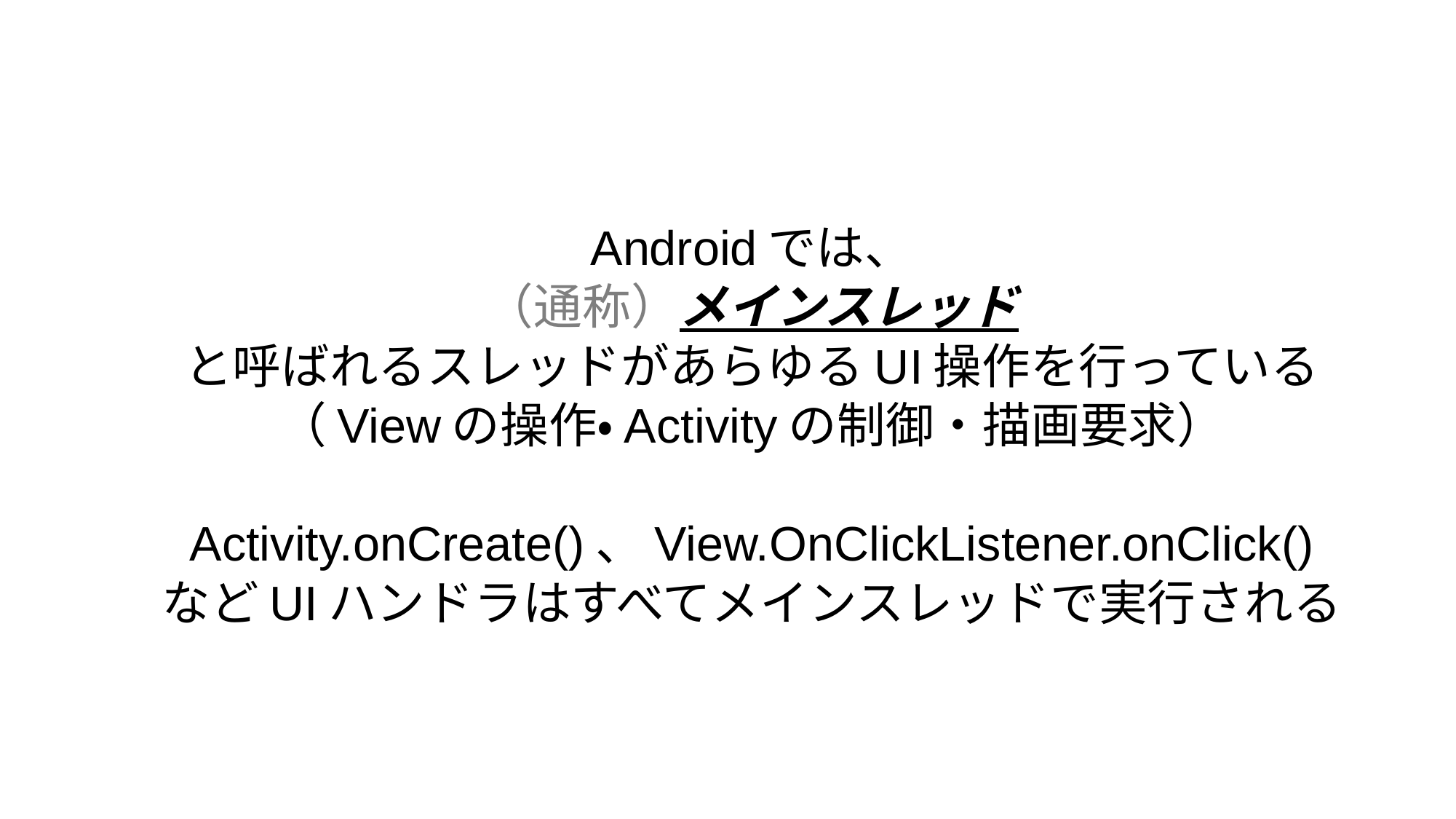

#
Androidでは、
（通称）メインスレッド
と呼ばれるスレッドがあらゆるUI操作を行っている
（Viewの操作・Activityの制御・描画要求）

Activity.onCreate()、View.OnClickListener.onClick()
などUIハンドラはすべてメインスレッドで実行される